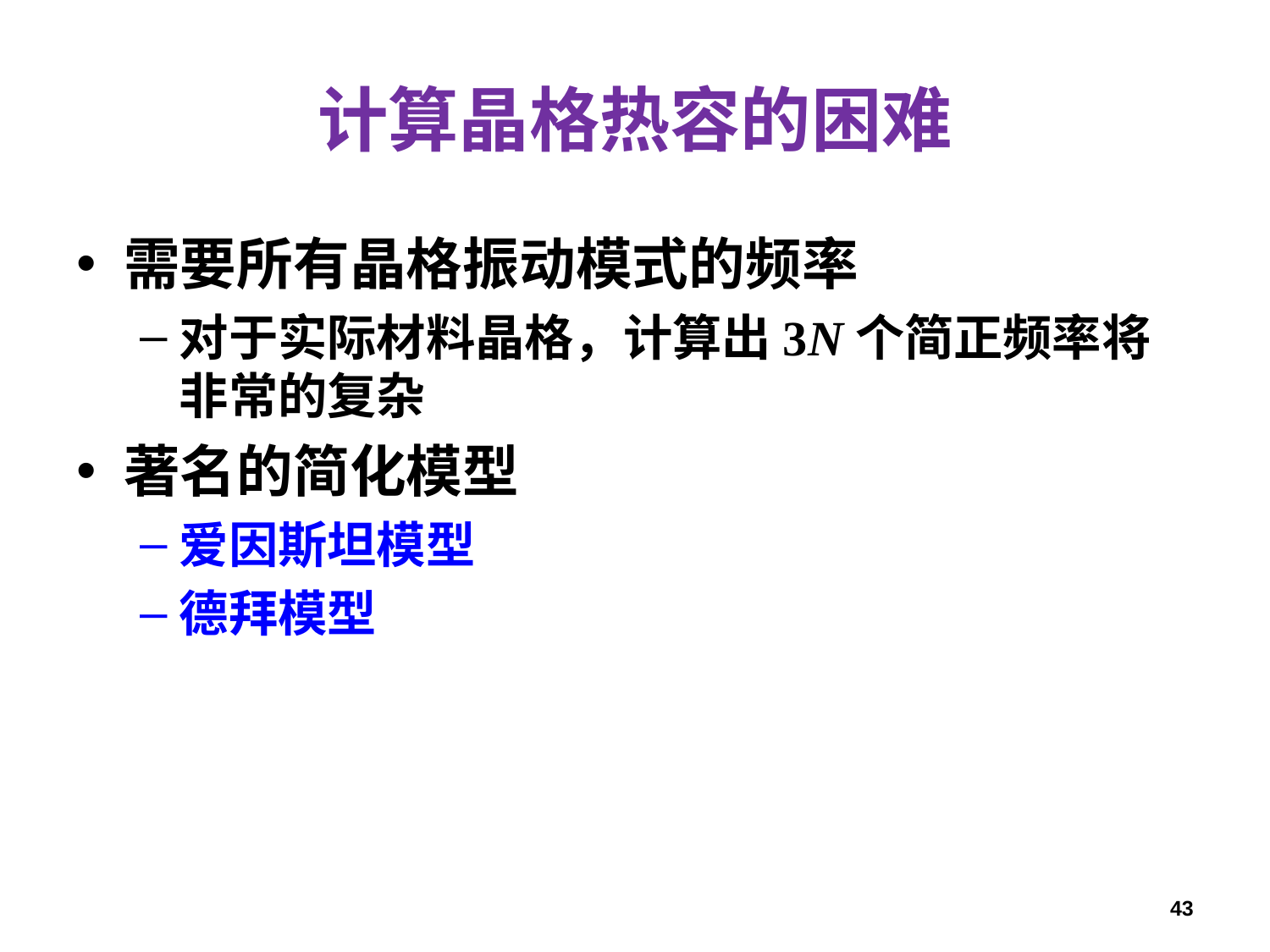

# 计算晶格热容的困难
需要所有晶格振动模式的频率
对于实际材料晶格，计算出3N个简正频率将非常的复杂
著名的简化模型
爱因斯坦模型
德拜模型
43